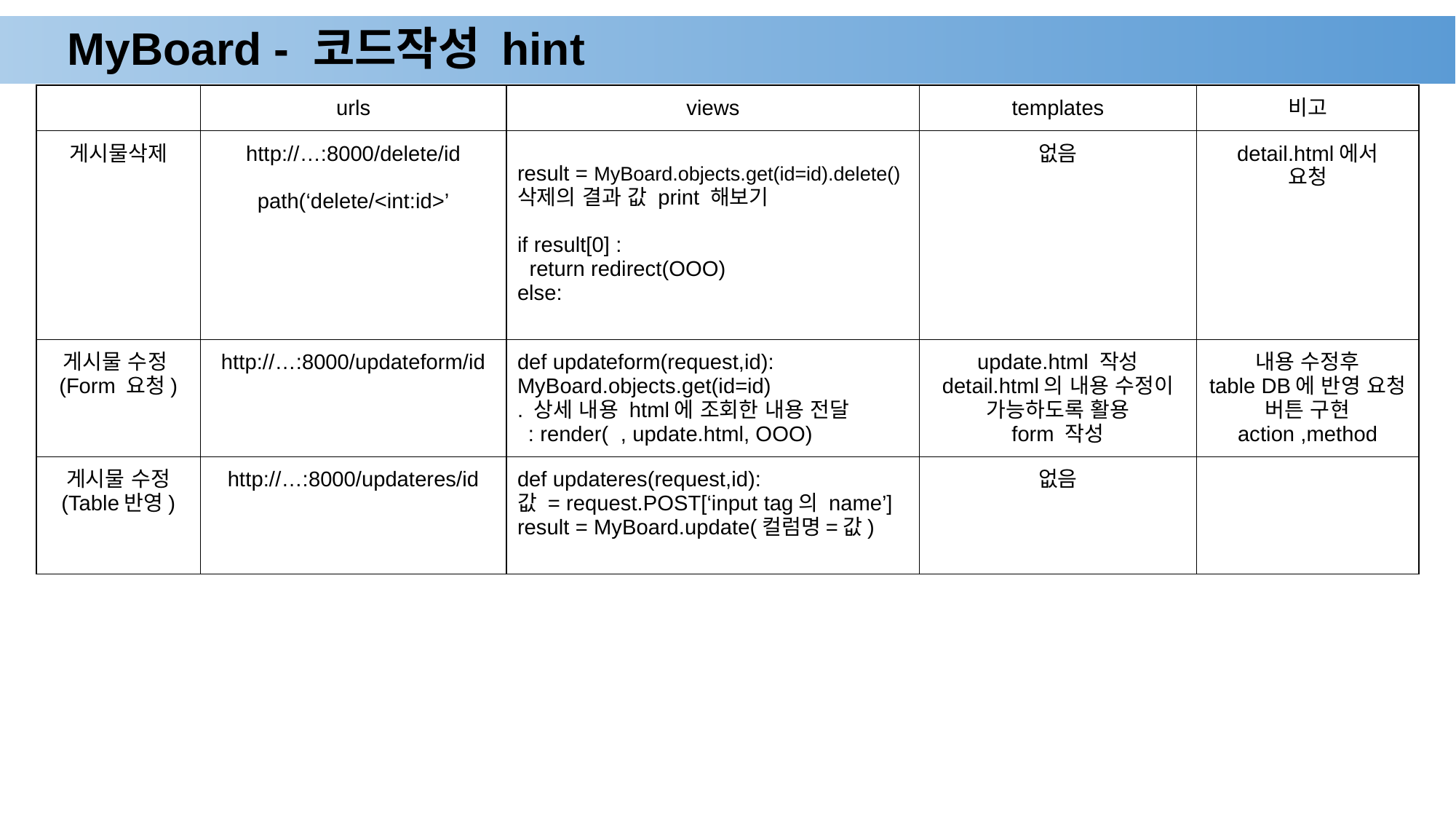

# MyBoard - 코드작성 hint
|  | urls | views | templates | 비고 |
| --- | --- | --- | --- | --- |
| 게시물삭제 | http://…:8000/delete/id path(‘delete/<int:id>’ | result = MyBoard.objects.get(id=id).delete() 삭제의 결과 값 print 해보기 if result[0] : return redirect(OOO) else: | 없음 | detail.html에서 요청 |
| 게시물 수정 (Form 요청) | http://…:8000/updateform/id | def updateform(request,id): MyBoard.objects.get(id=id) . 상세 내용 html에 조회한 내용 전달 : render( , update.html, OOO) | update.html 작성 detail.html의 내용 수정이 가능하도록 활용 form 작성 | 내용 수정후 table DB에 반영 요청 버튼 구현 action ,method |
| 게시물 수정 (Table반영) | http://…:8000/updateres/id | def updateres(request,id): 값 = request.POST[‘input tag의 name’] result = MyBoard.update(컬럼명=값) | 없음 |  |